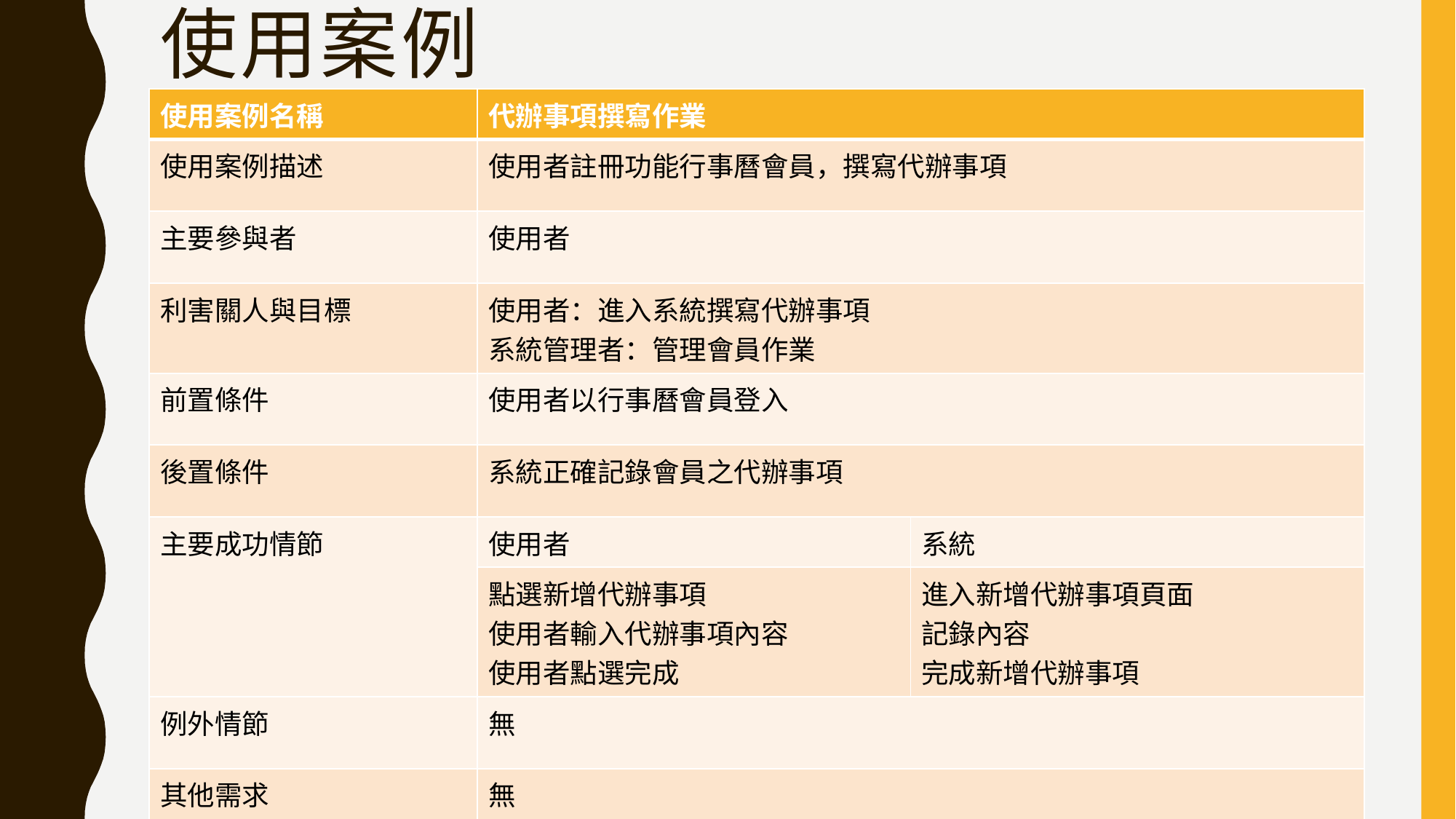

# 使用案例
| 使用案例名稱 | 代辦事項撰寫作業 |  |
| --- | --- | --- |
| 使用案例描述 | 使用者註冊功能行事曆會員，撰寫代辦事項 |  |
| 主要參與者 | 使用者 |  |
| 利害關人與目標 | 使用者：進入系統撰寫代辦事項 系統管理者：管理會員作業 |  |
| 前置條件 | 使用者以行事曆會員登入 |  |
| 後置條件 | 系統正確記錄會員之代辦事項 |  |
| 主要成功情節 | 使用者 | 系統 |
|  | 點選新增代辦事項 使用者輸入代辦事項內容 使用者點選完成 | 進入新增代辦事項頁面 記錄內容 完成新增代辦事項 |
| 例外情節 | 無 |  |
| 其他需求 | 無 |  |
7